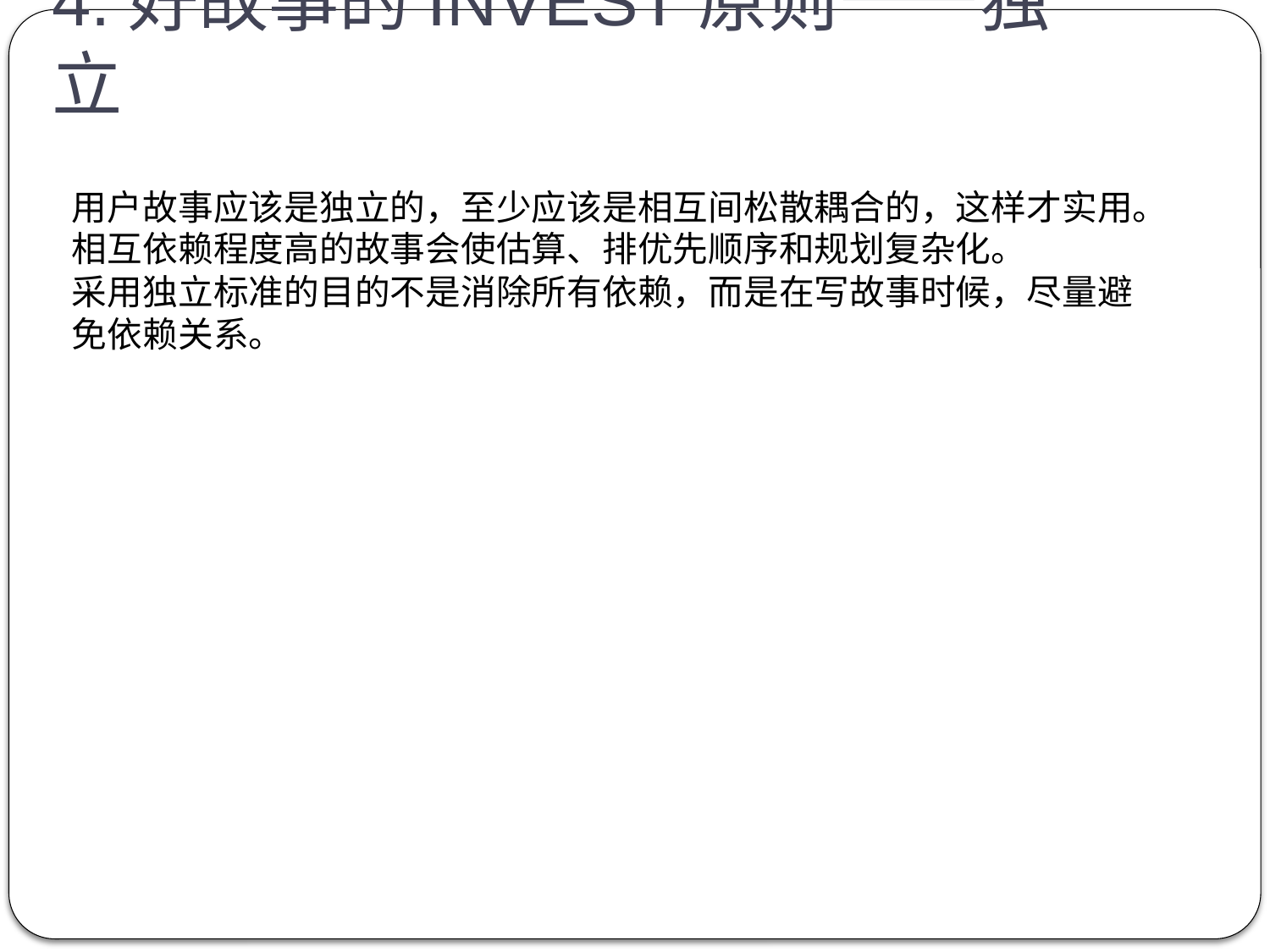

# 4.好故事的INVEST原则——独立
用户故事应该是独立的，至少应该是相互间松散耦合的，这样才实用。相互依赖程度高的故事会使估算、排优先顺序和规划复杂化。
采用独立标准的目的不是消除所有依赖，而是在写故事时候，尽量避免依赖关系。